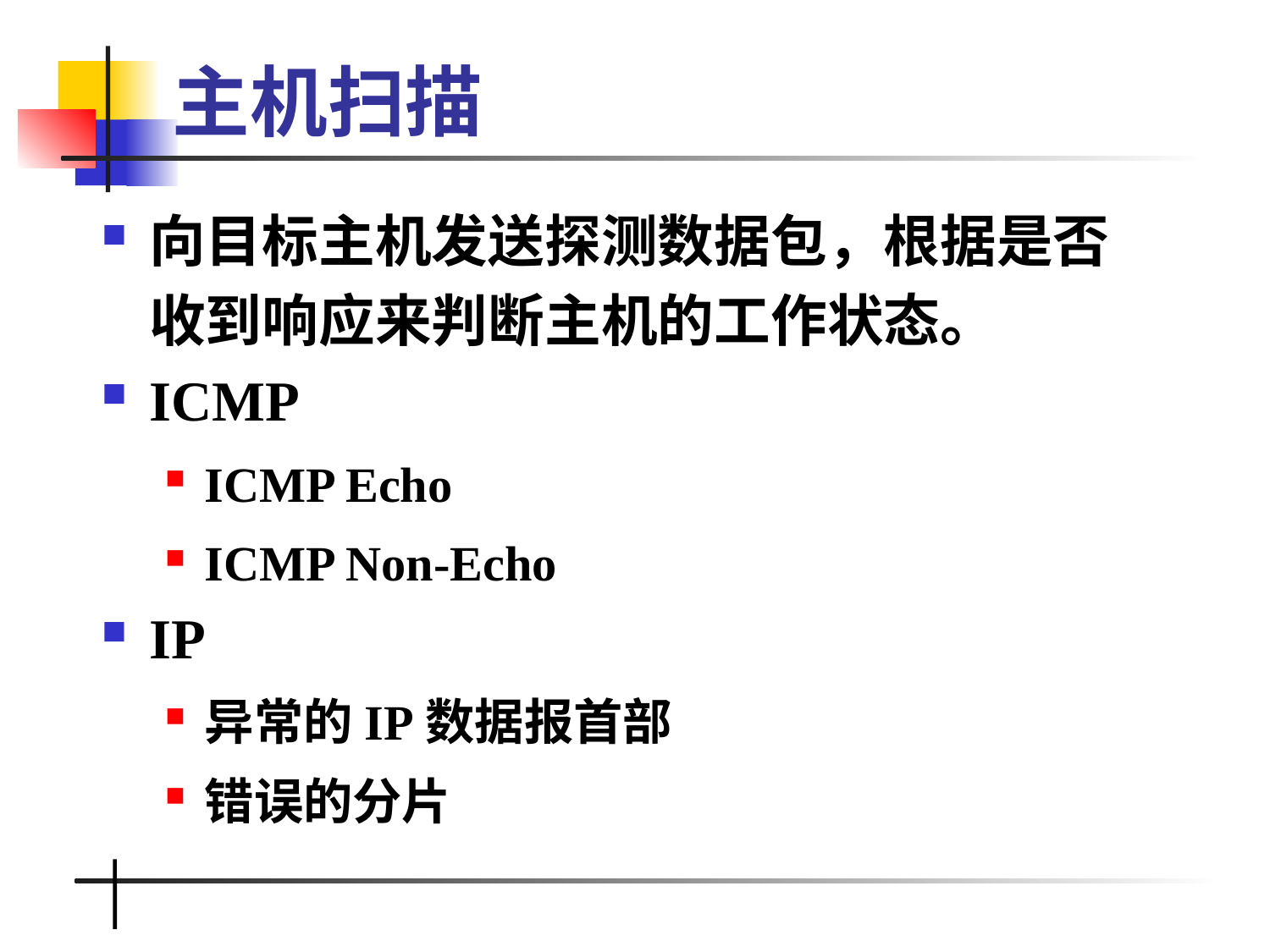

# 主机扫描
向目标主机发送探测数据包，根据是否收到响应来判断主机的工作状态。
ICMP
ICMP Echo
ICMP Non-Echo
IP
异常的IP数据报首部
错误的分片